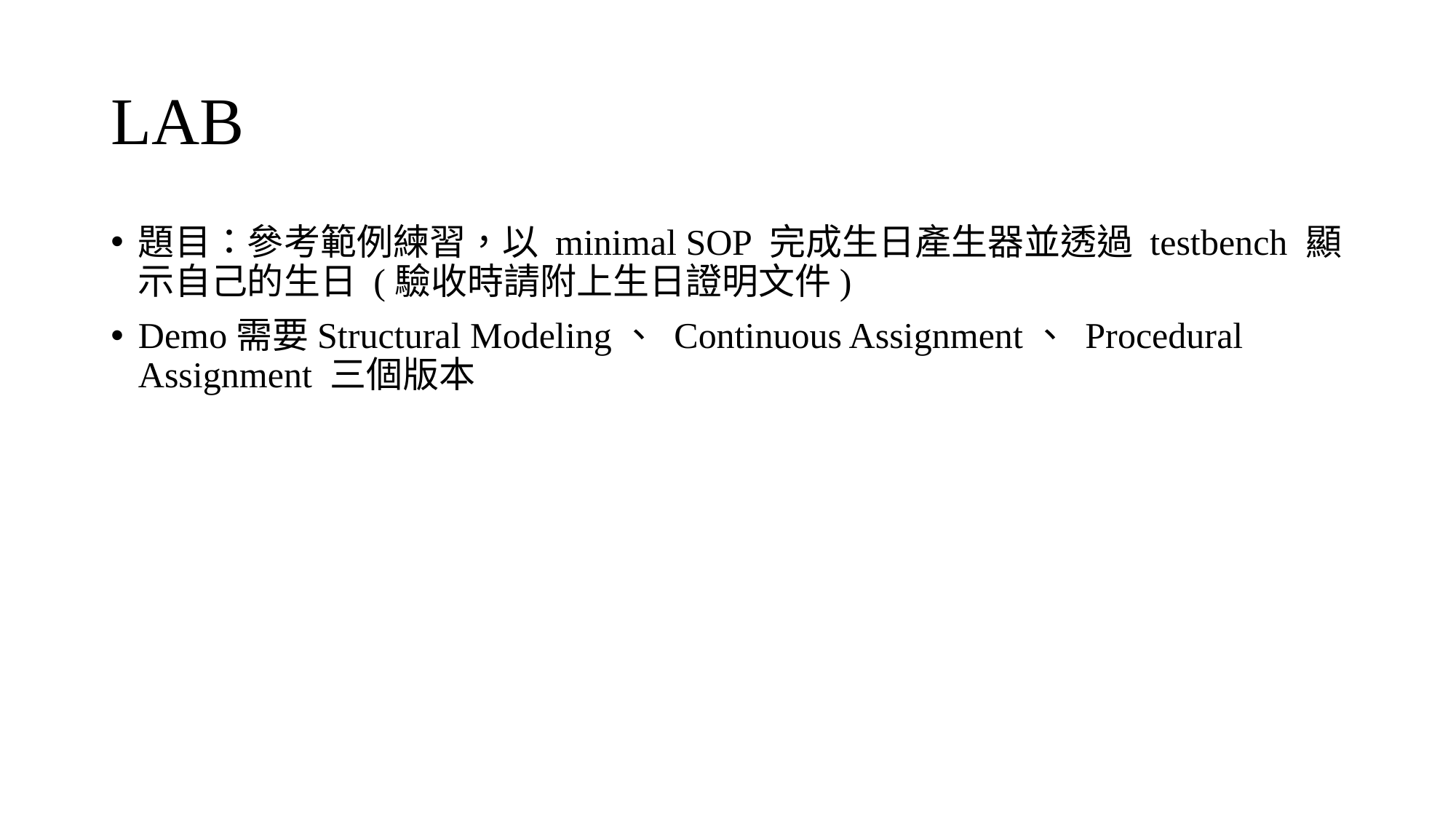

# LAB
題目：參考範例練習，以 minimal SOP 完成生日產生器並透過 testbench 顯示自己的生日 (驗收時請附上生日證明文件)
Demo需要Structural Modeling、 Continuous Assignment、 Procedural Assignment 三個版本